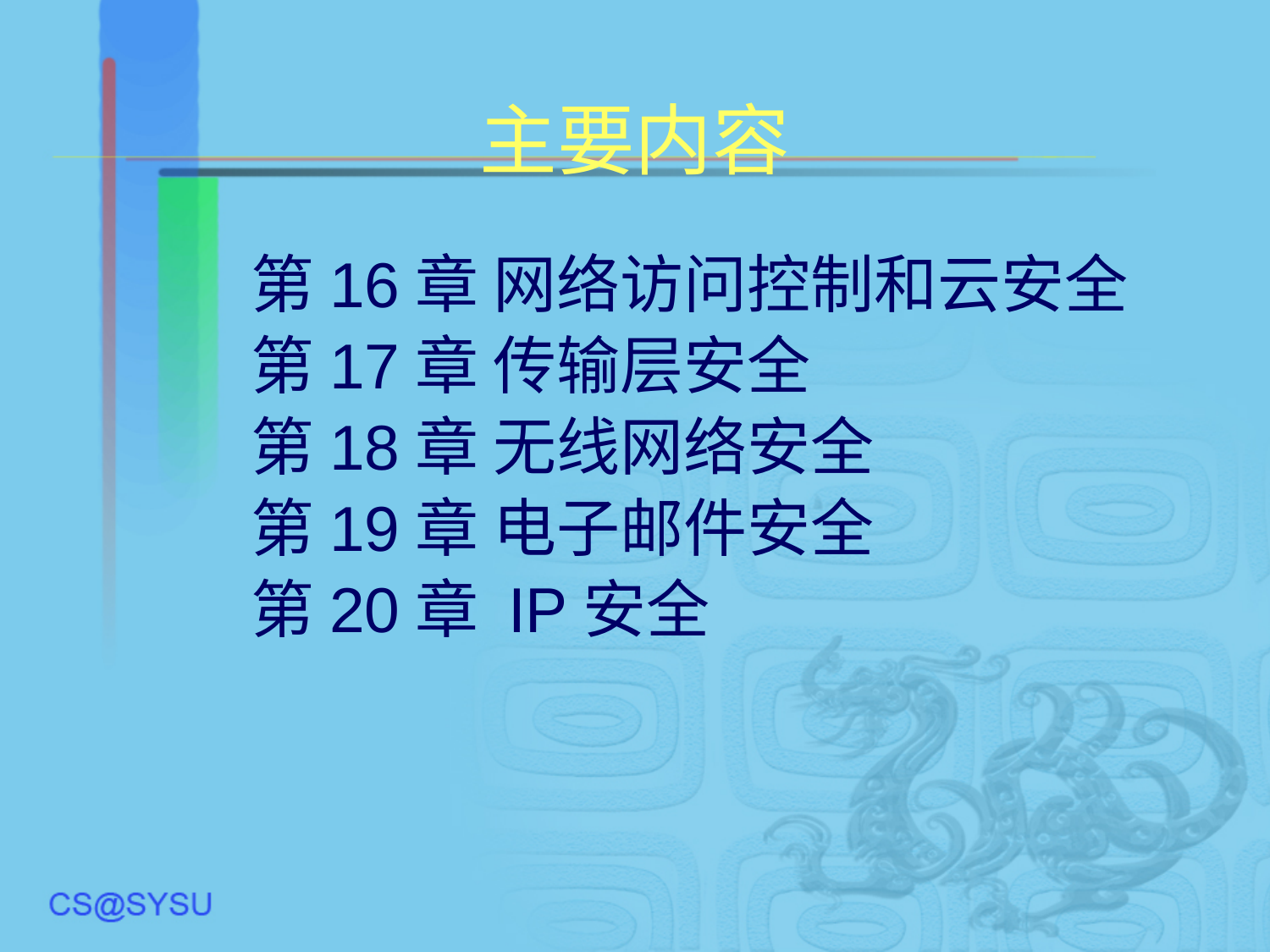

# 主要内容
第16章 网络访问控制和云安全
第17章 传输层安全
第18章 无线网络安全
第19章 电子邮件安全
第20章 IP安全